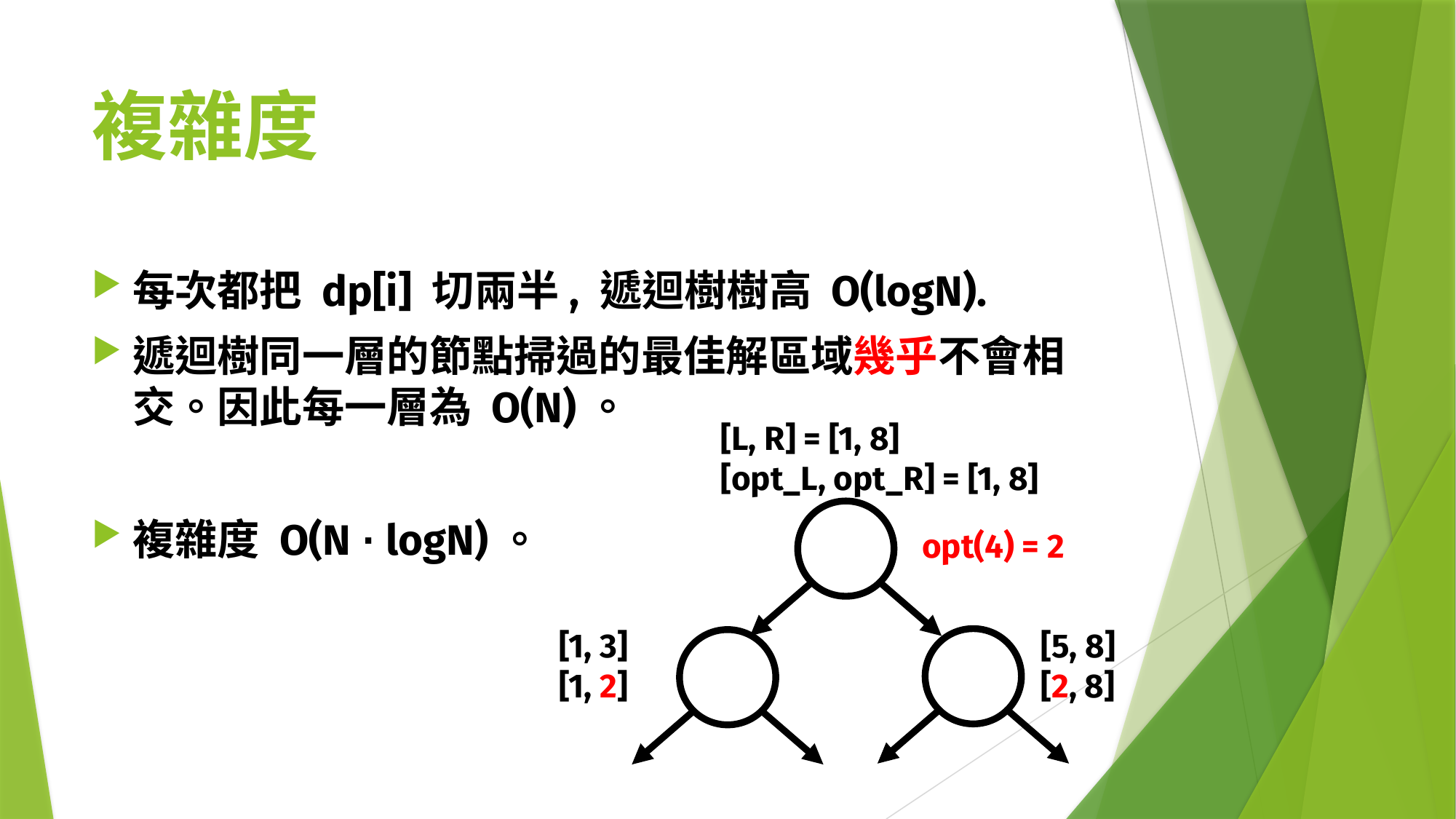

# 複雜度
每次都把 dp[i] 切兩半, 遞迴樹樹高 O(logN).
遞迴樹同一層的節點掃過的最佳解區域幾乎不會相交。因此每一層為 O(N)。

複雜度 O(N ∙ logN)。
[L, R] = [1, 8]
[opt_L, opt_R] = [1, 8]

opt(4) = 2
[1, 3]
[1, 2]
[5, 8]
[2, 8]